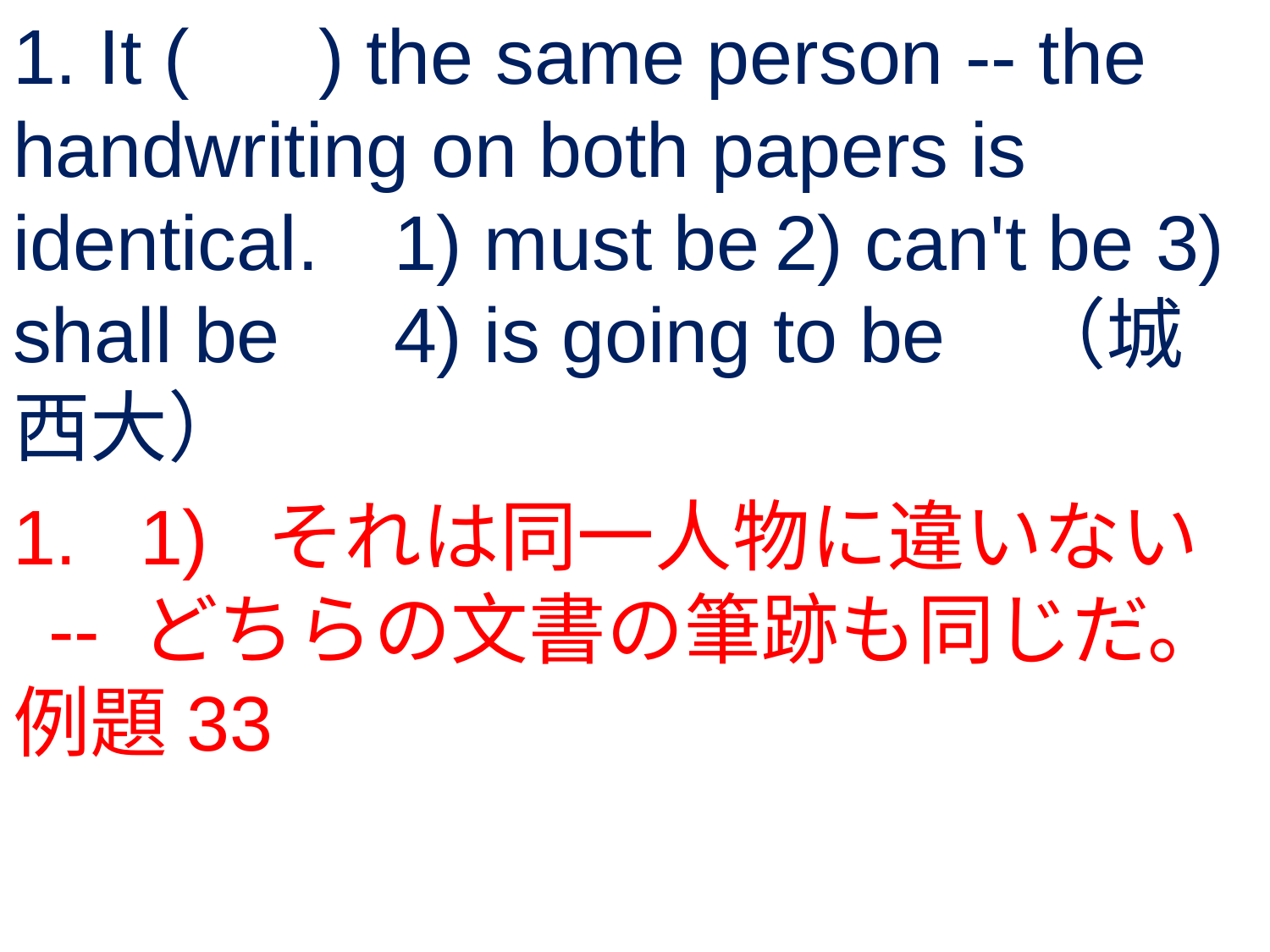

# 1. It (      ) the same person -- the handwriting on both papers is identical.	1) must be	2) can't be	3) shall be	4) is going to be	（城西大）
1.	1) 	それは同一人物に違いない -- どちらの文書の筆跡も同じだ。例題33